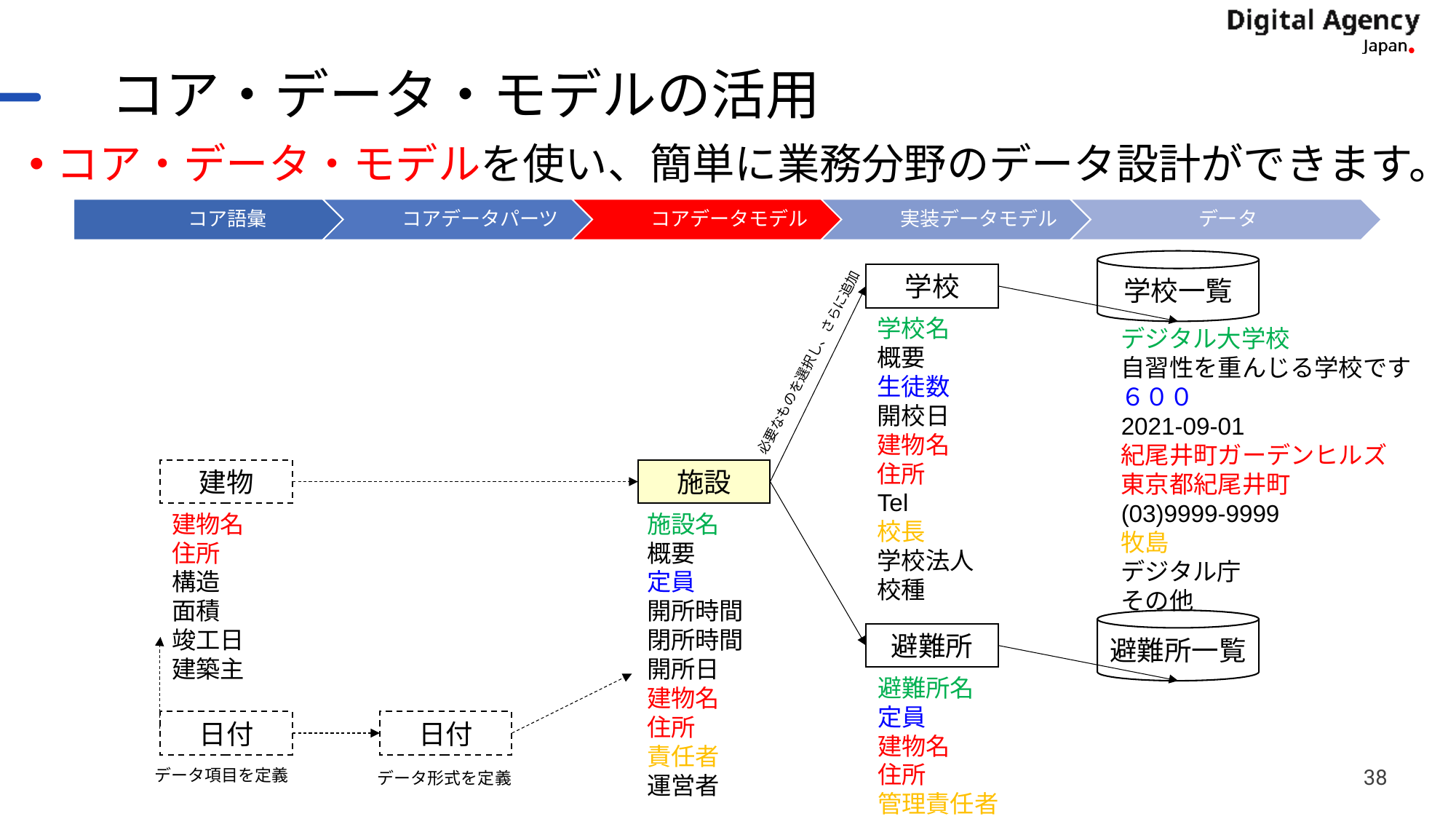

# コア・データ・モデルの活用
コア・データ・モデルを使い、簡単に業務分野のデータ設計ができます。
コア語彙
コアデータパーツ
コアデータモデル
実装データモデル
データ
学校一覧
学校
学校名
概要
生徒数
開校日
建物名
住所
Tel
校長
学校法人
校種
デジタル大学校
自習性を重んじる学校です
６００
2021-09-01
紀尾井町ガーデンヒルズ
東京都紀尾井町
(03)9999-9999
牧島
デジタル庁
その他
必要なものを選択し、さらに追加
建物
施設
建物名
住所
構造
面積
竣工日
建築主
施設名
概要
定員
開所時間
閉所時間
開所日
建物名
住所
責任者
運営者
避難所一覧
避難所
避難所名
定員
建物名
住所
管理責任者
日付
日付
38
データ項目を定義
データ形式を定義